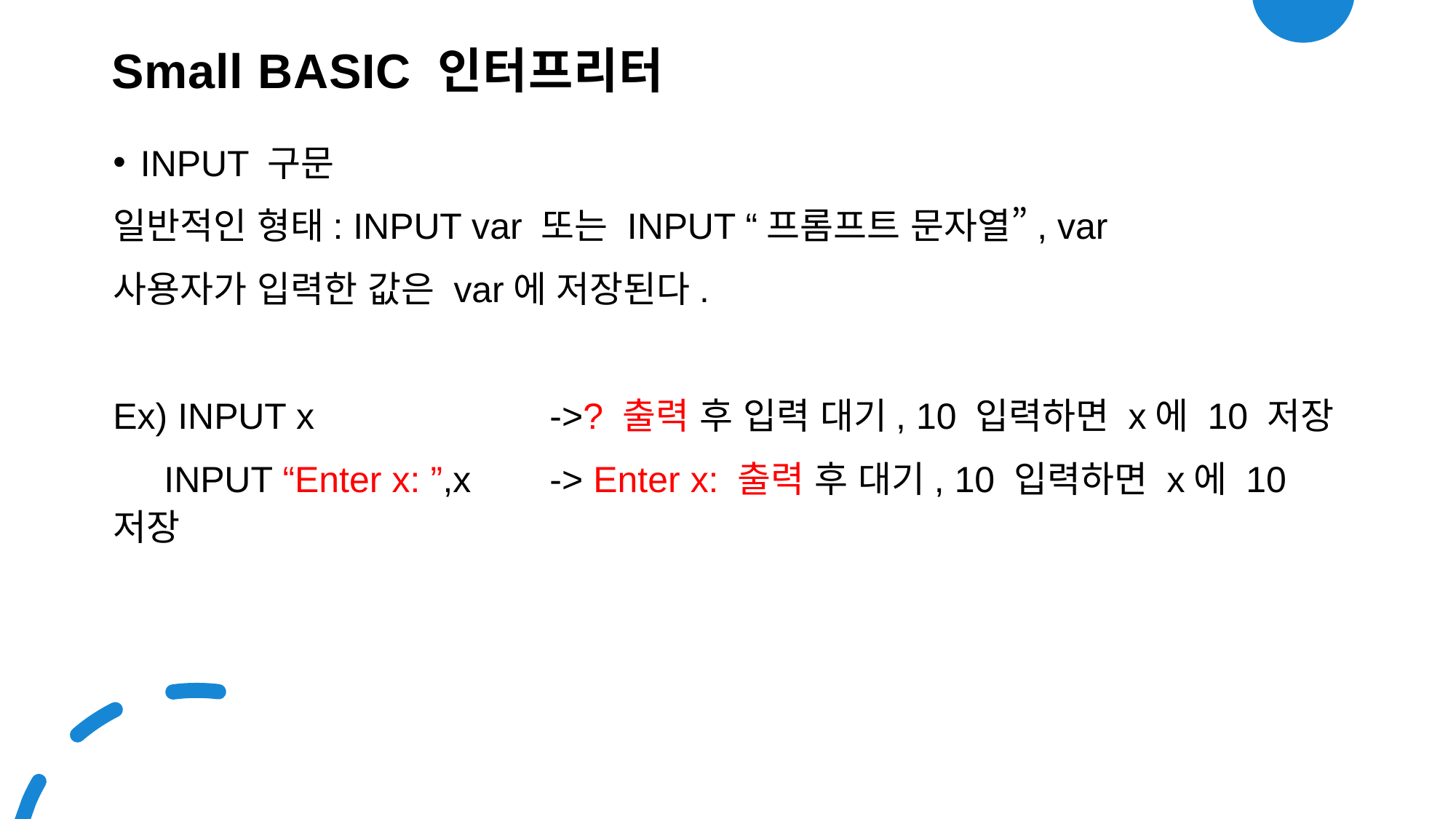

# Small BASIC 인터프리터
INPUT 구문
일반적인 형태: INPUT var 또는 INPUT “프롬프트 문자열”, var
사용자가 입력한 값은 var에 저장된다.

Ex) INPUT x			->? 출력 후 입력 대기, 10 입력하면 x에 10 저장
     INPUT “Enter x: ”,x	-> Enter x: 출력 후 대기, 10 입력하면 x에 10 저장